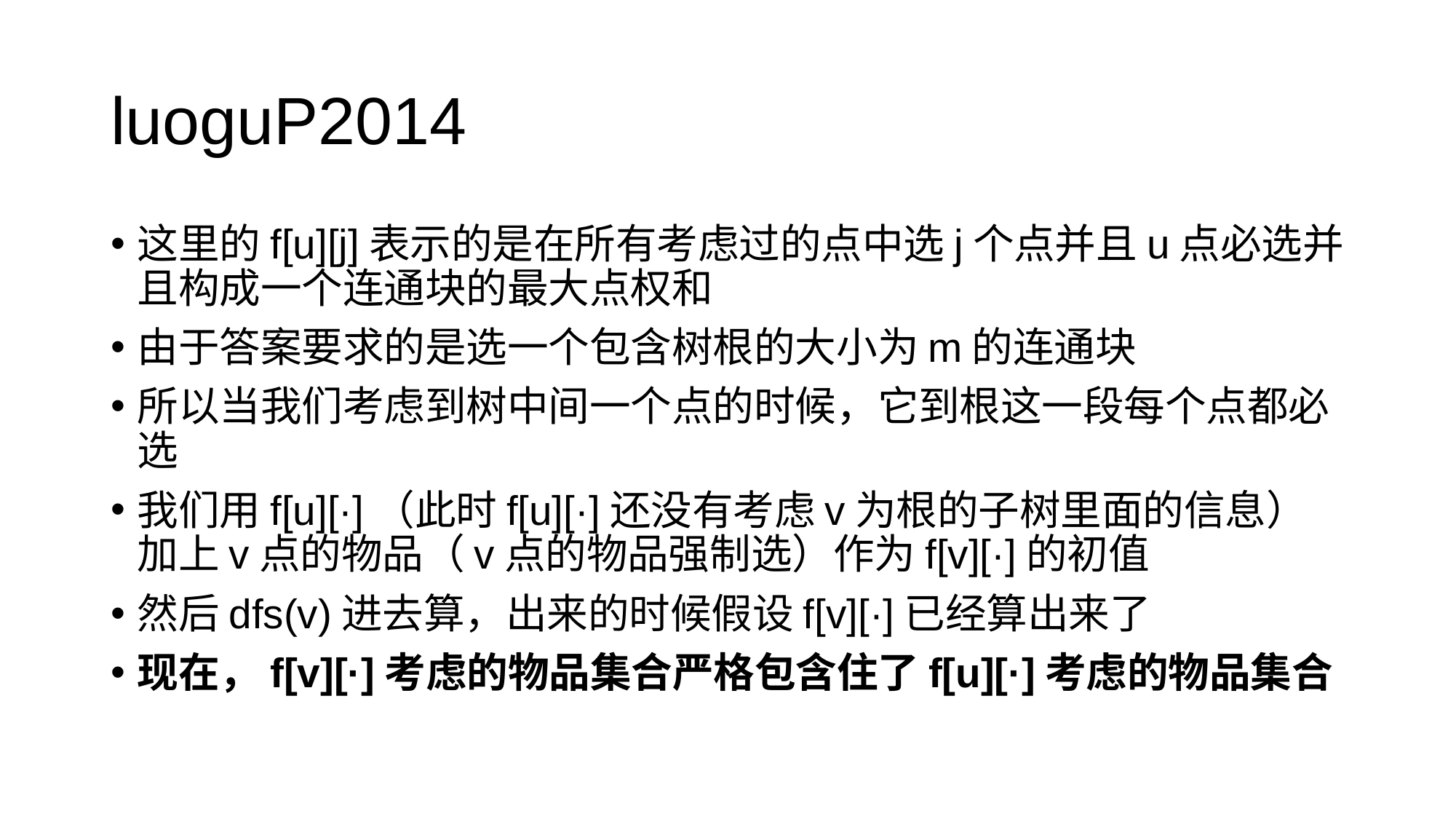

# luoguP2014
这里的f[u][j]表示的是在所有考虑过的点中选j个点并且u点必选并且构成一个连通块的最大点权和
由于答案要求的是选一个包含树根的大小为m的连通块
所以当我们考虑到树中间一个点的时候，它到根这一段每个点都必选
我们用f[u][·]（此时f[u][·]还没有考虑v为根的子树里面的信息）加上v点的物品（v点的物品强制选）作为f[v][·]的初值
然后dfs(v)进去算，出来的时候假设f[v][·]已经算出来了
现在，f[v][·]考虑的物品集合严格包含住了f[u][·]考虑的物品集合